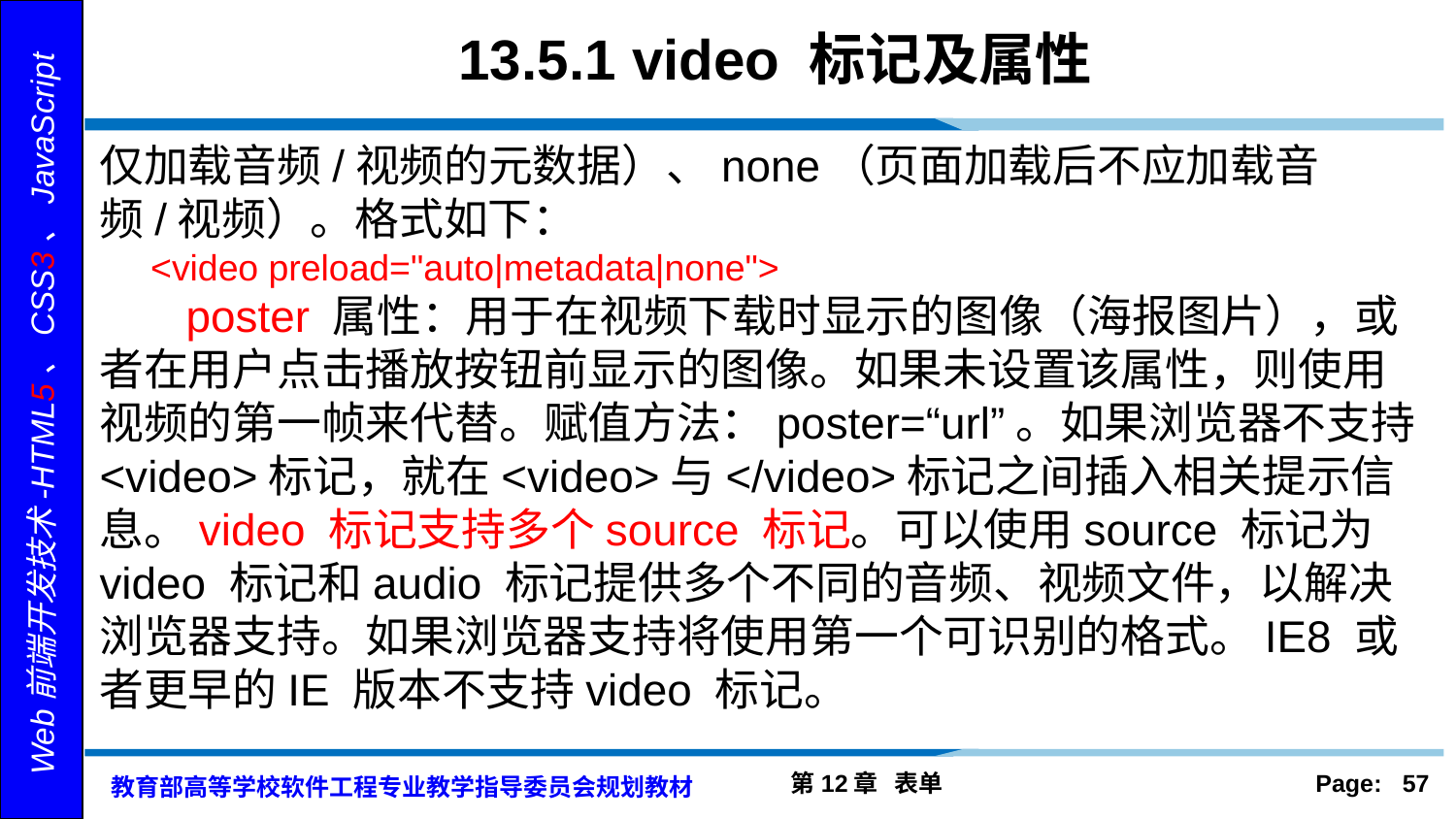

# 13.5.1 video 标记及属性
仅加载音频/视频的元数据）、none（页面加载后不应加载音频/视频）。格式如下：
     <video preload="auto|metadata|none">
       poster 属性：用于在视频下载时显示的图像（海报图片），或者在用户点击播放按钮前显示的图像。如果未设置该属性，则使用视频的第一帧来代替。赋值方法：poster=“url”。如果浏览器不支持<video>标记，就在<video>与</video>标记之间插入相关提示信息。video 标记支持多个source 标记。可以使用source 标记为video 标记和audio 标记提供多个不同的音频、视频文件，以解决浏览器支持。如果浏览器支持将使用第一个可识别的格式。IE8 或者更早的IE 版本不支持video 标记。